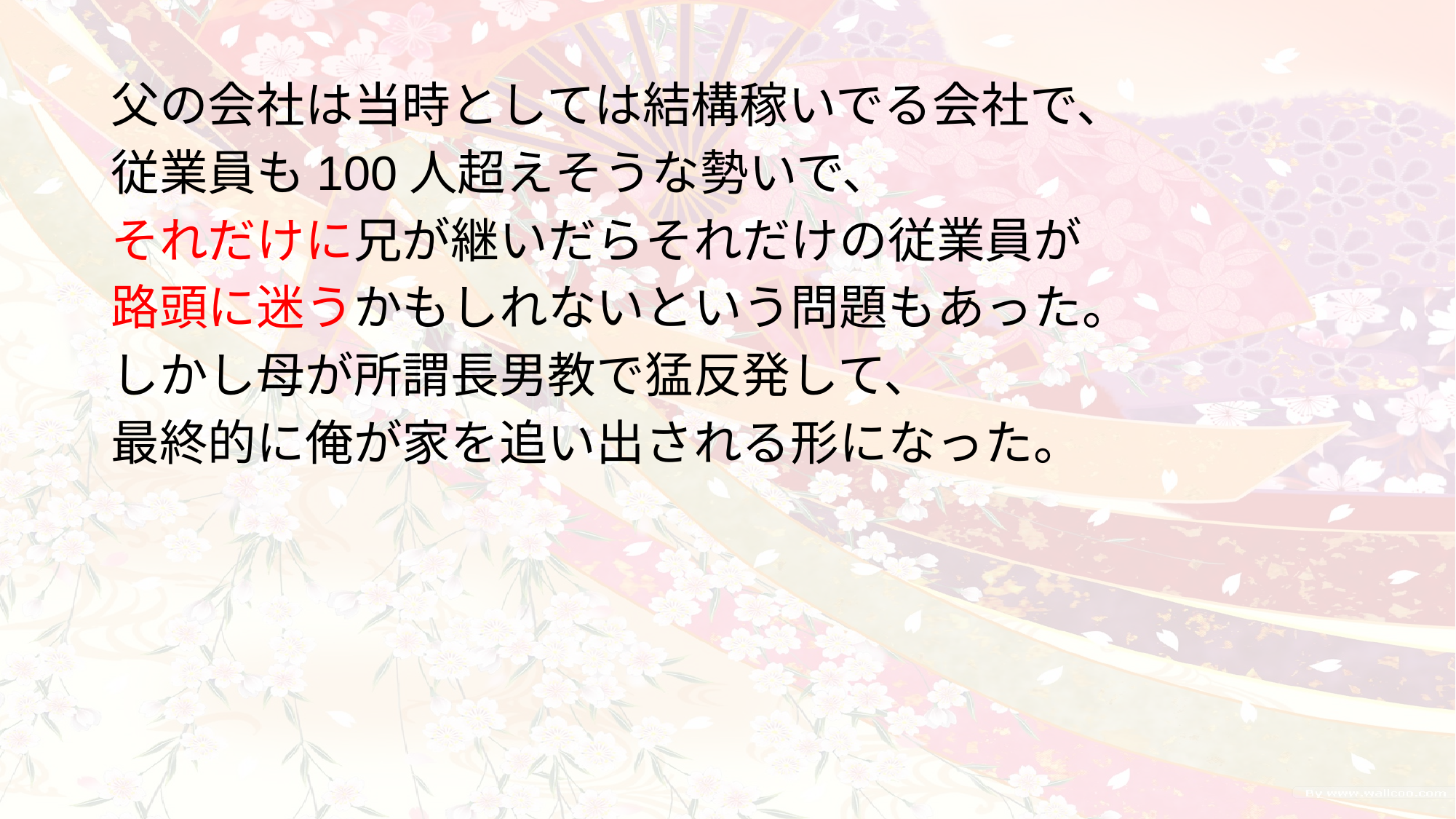

父の会社は当時としては結構稼いでる会社で、
従業員も100人超えそうな勢いで、
それだけに兄が継いだらそれだけの従業員が
路頭に迷うかもしれないという問題もあった。
しかし母が所謂長男教で猛反発して、
最終的に俺が家を追い出される形になった。